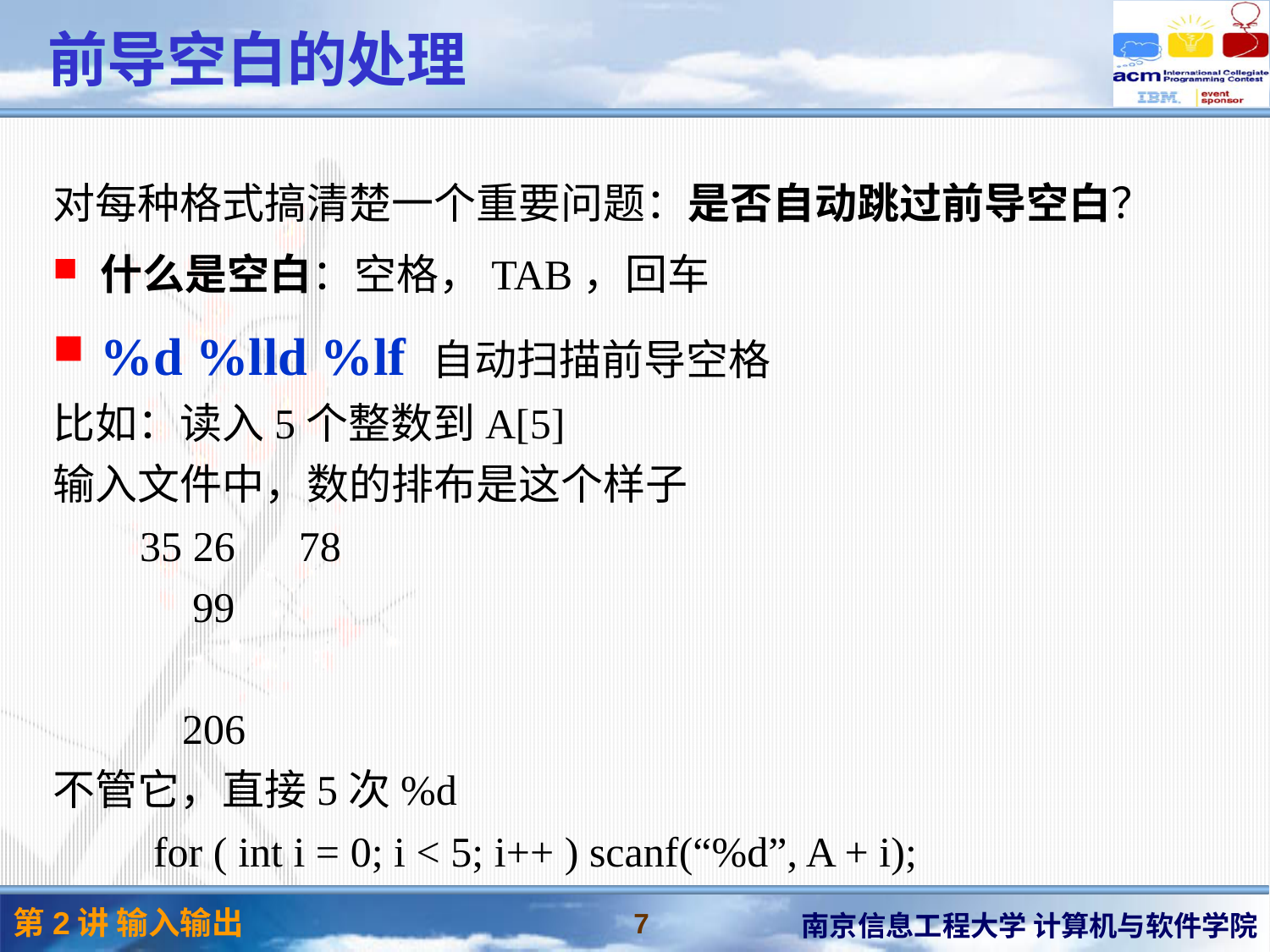

# 前导空白的处理
对每种格式搞清楚一个重要问题：是否自动跳过前导空白？
什么是空白：空格，TAB，回车
%d %lld %lf 自动扫描前导空格
比如：读入5个整数到A[5]
输入文件中，数的排布是这个样子
35 26      78
     99

    206
不管它，直接5次%d
for ( int i = 0; i < 5; i++ ) scanf(“%d”, A + i);